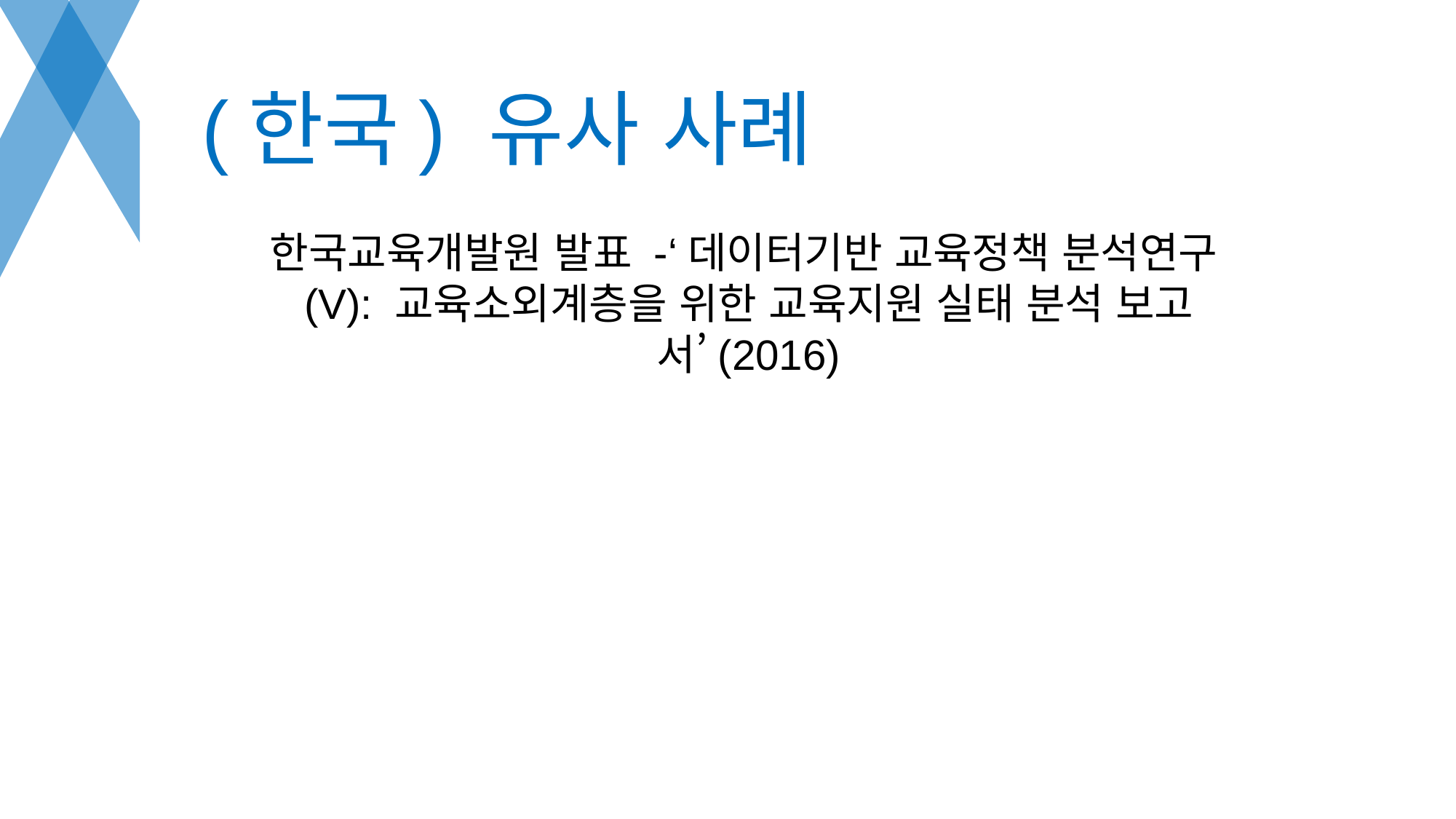

(한국) 유사 사례
한국교육개발원 발표 -‘데이터기반 교육정책 분석연구(V): 교육소외계층을 위한 교육지원 실태 분석 보고서’(2016)